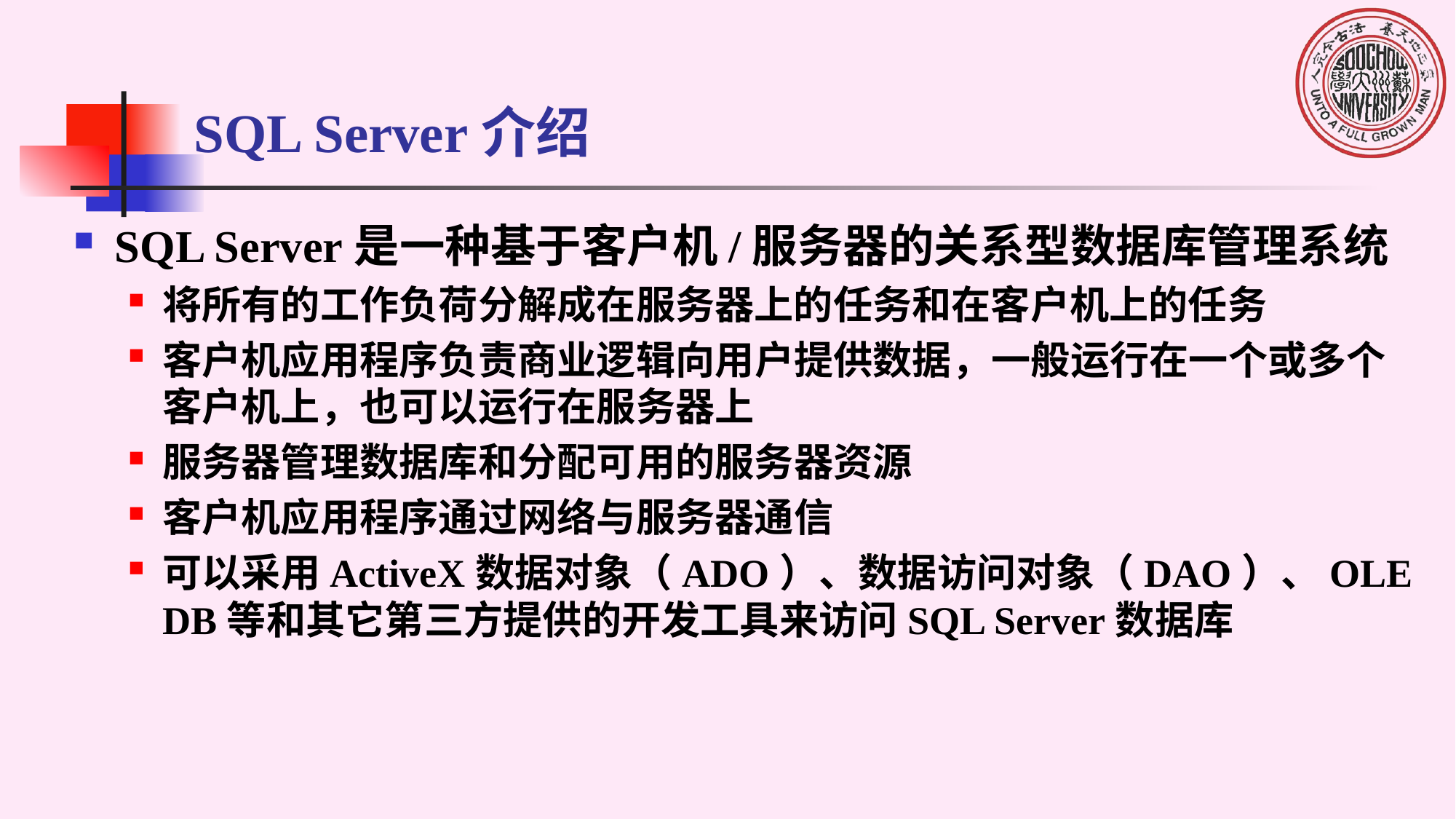

# SQL Server介绍
SQL Server是一种基于客户机/服务器的关系型数据库管理系统
将所有的工作负荷分解成在服务器上的任务和在客户机上的任务
客户机应用程序负责商业逻辑向用户提供数据，一般运行在一个或多个客户机上，也可以运行在服务器上
服务器管理数据库和分配可用的服务器资源
客户机应用程序通过网络与服务器通信
可以采用ActiveX数据对象（ADO）、数据访问对象（DAO）、OLE DB等和其它第三方提供的开发工具来访问SQL Server数据库